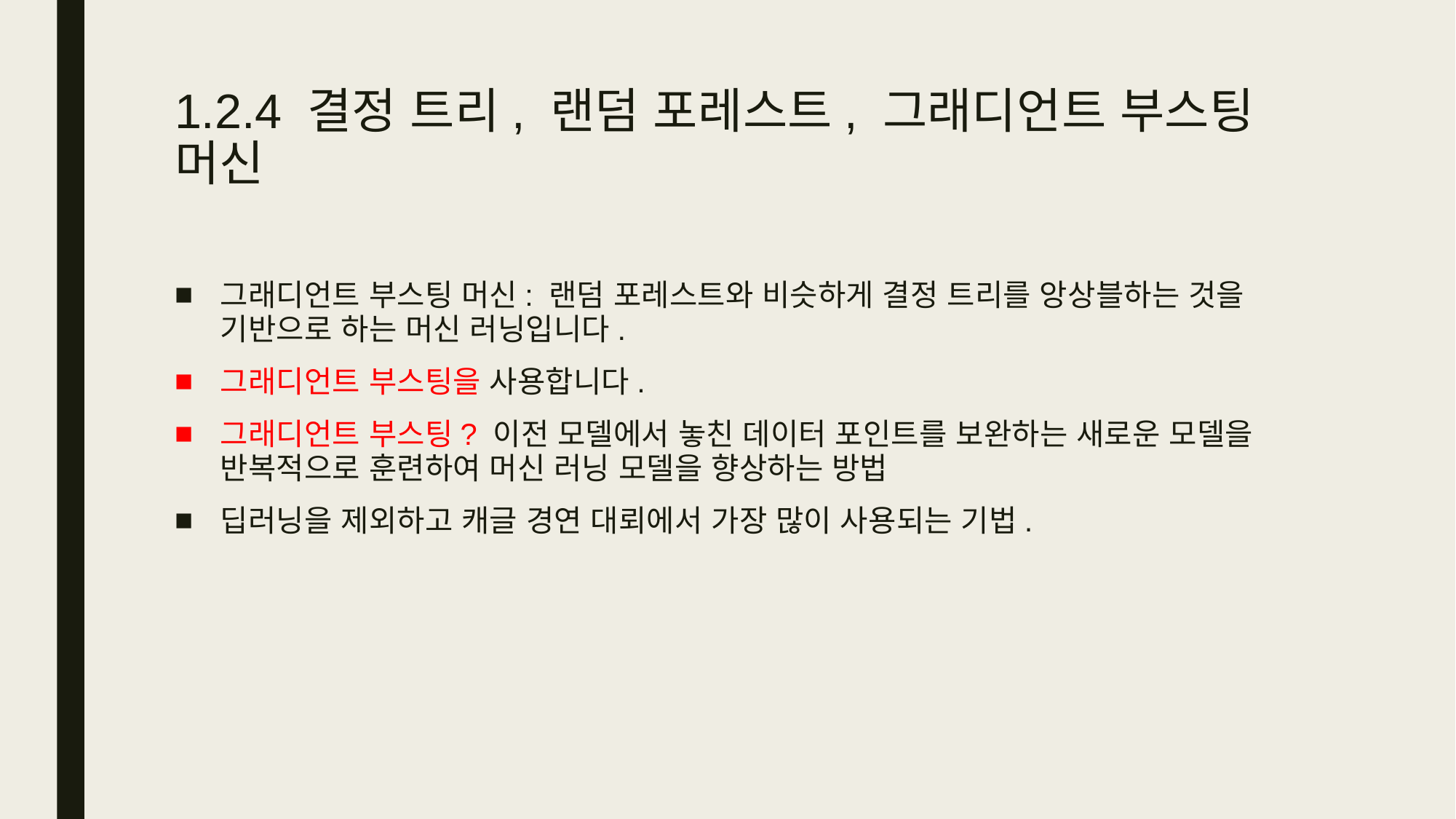

# 1.2.4 결정 트리, 랜덤 포레스트, 그래디언트 부스팅 머신
그래디언트 부스팅 머신: 랜덤 포레스트와 비슷하게 결정 트리를 앙상블하는 것을 기반으로 하는 머신 러닝입니다.
그래디언트 부스팅을 사용합니다.
그래디언트 부스팅? 이전 모델에서 놓친 데이터 포인트를 보완하는 새로운 모델을 반복적으로 훈련하여 머신 러닝 모델을 향상하는 방법
딥러닝을 제외하고 캐글 경연 대뢰에서 가장 많이 사용되는 기법.